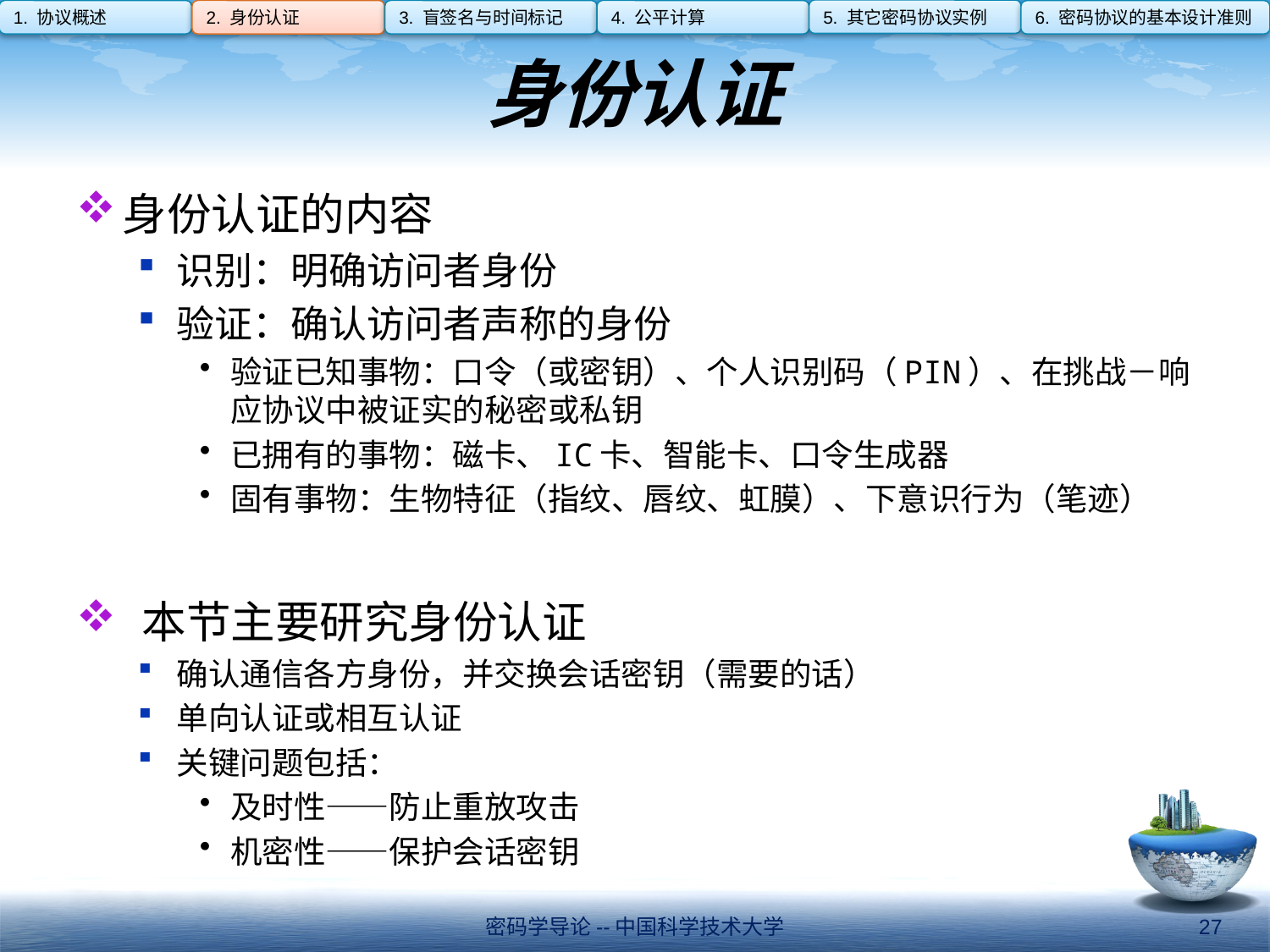

5. 其它密码协议实例
1. 协议概述
2. 身份认证
3. 盲签名与时间标记
4. 公平计算
6. 密码协议的基本设计准则
# 身份认证
身份认证的内容
识别：明确访问者身份
验证：确认访问者声称的身份
验证已知事物：口令（或密钥）、个人识别码（PIN）、在挑战－响应协议中被证实的秘密或私钥
已拥有的事物：磁卡、IC卡、智能卡、口令生成器
固有事物：生物特征（指纹、唇纹、虹膜）、下意识行为（笔迹）

 本节主要研究身份认证
确认通信各方身份，并交换会话密钥（需要的话）
单向认证或相互认证
关键问题包括：
及时性——防止重放攻击
机密性——保护会话密钥
密码学导论--中国科学技术大学
27